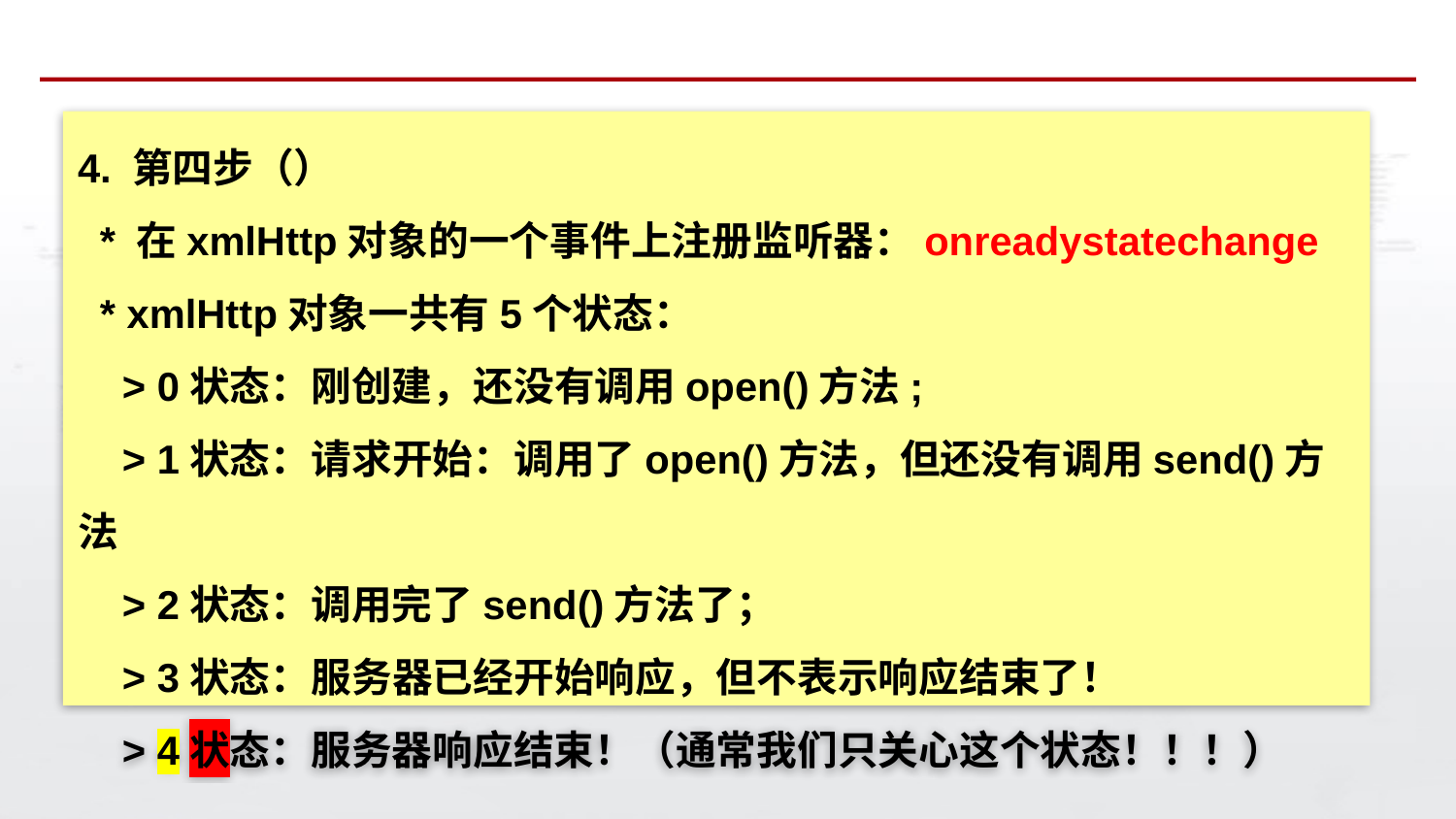

4. 第四步（）
  * 在xmlHttp对象的一个事件上注册监听器：onreadystatechange
  * xmlHttp对象一共有5个状态：
    > 0状态：刚创建，还没有调用open()方法;
    > 1状态：请求开始：调用了open()方法，但还没有调用send()方法
    > 2状态：调用完了send()方法了；
    > 3状态：服务器已经开始响应，但不表示响应结束了！
    > 4状态：服务器响应结束！（通常我们只关心这个状态！！！）